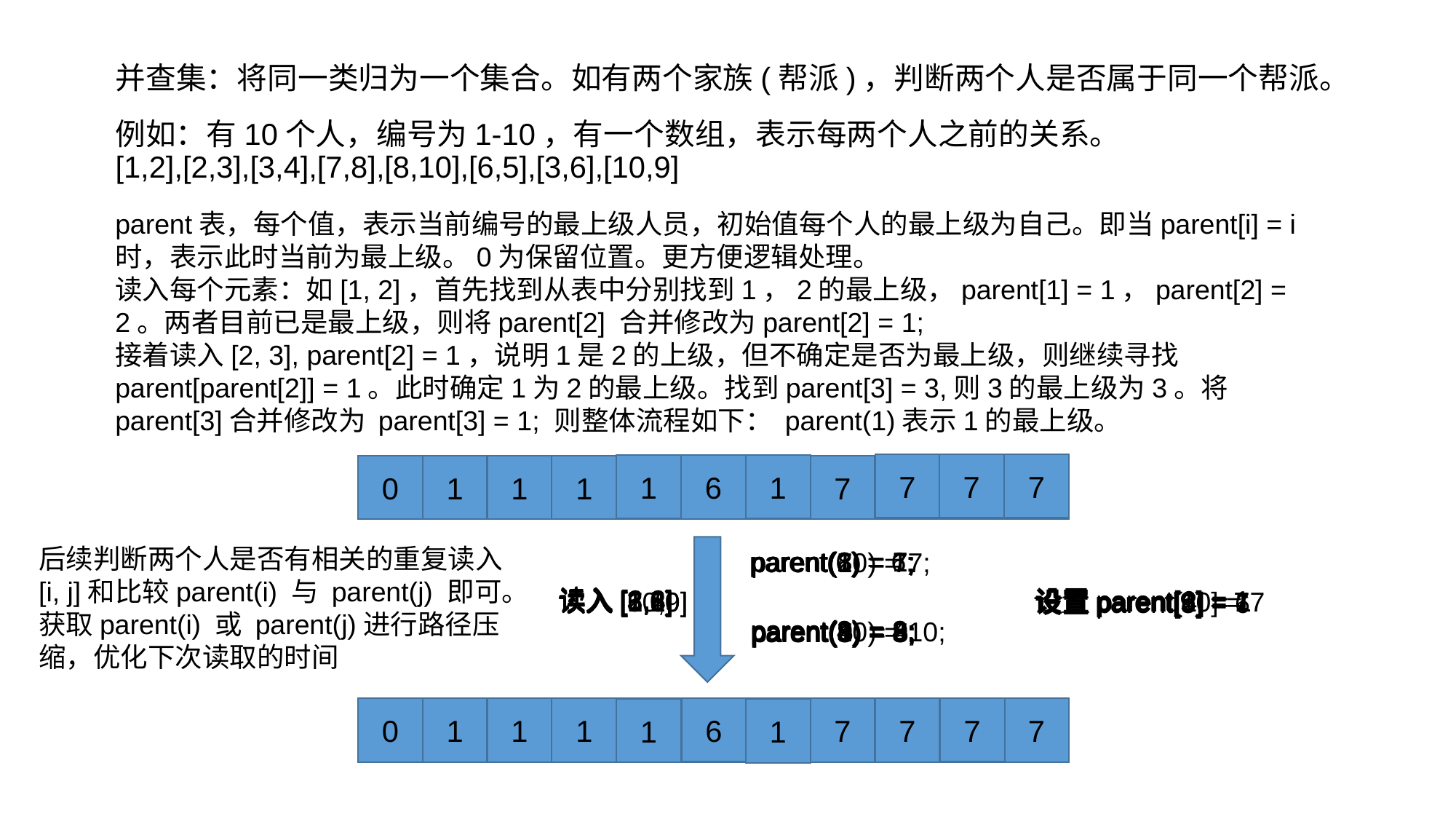

# 并查集：将同一类归为一个集合。如有两个家族(帮派)，判断两个人是否属于同一个帮派。
例如：有10个人，编号为1-10，有一个数组，表示每两个人之前的关系。
[1,2],[2,3],[3,4],[7,8],[8,10],[6,5],[3,6],[10,9]
parent表，每个值，表示当前编号的最上级人员，初始值每个人的最上级为自己。即当parent[i] = i时，表示此时当前为最上级。0为保留位置。更方便逻辑处理。
读入每个元素：如[1, 2]，首先找到从表中分别找到1，2的最上级，parent[1] = 1，parent[2] = 2。两者目前已是最上级，则将parent[2] 合并修改为parent[2] = 1;
接着读入[2, 3], parent[2] = 1，说明1是2的上级，但不确定是否为最上级，则继续寻找parent[parent[2]] = 1。此时确定1为2的最上级。找到parent[3] = 3,则3的最上级为3。将parent[3]合并修改为 parent[3] = 1; 则整体流程如下： parent(1)表示1的最上级。
7
7
7
1
1
6
0
1
2
1
3
1
4
5
6
7
8
9
10
后续判断两个人是否有相关的重复读入
[i, j]和比较parent(i) 与 parent(j) 即可。
获取parent(i) 或 parent(j)进行路径压缩，优化下次读取的时间

parent(3) = 1;
parent(6) = 6;
parent(3) = 1;
parent(8) = 7;
parent(1) = 1;
parent(2) = 1;
parent(10) = 7;
parent(7) = 7;
读入[2,3]
设置parent[6] = 1
读入[3,6]
读入[6,5]
读入[3,4]
读入[10,9]
读入[7,8]
读入[8,10]
读入[1,2]
设置parent[9] = 7
设置parent[8] = 7
设置parent[10] = 7
设置parent[3] = 1
设置parent[4] = 1
设置parent[2] = 1
设置parent[5] = 6
parent(2) = 2;
parent(3) = 3;
parent(9) = 9;
parent(6) = 6;
parent(4) = 4;
parent(10) = 10;
parent(8) = 8;
parent(5) = 5;
6
7
0
1
2
1
3
1
4
5
6
7
8
7
9
10
7
1
1